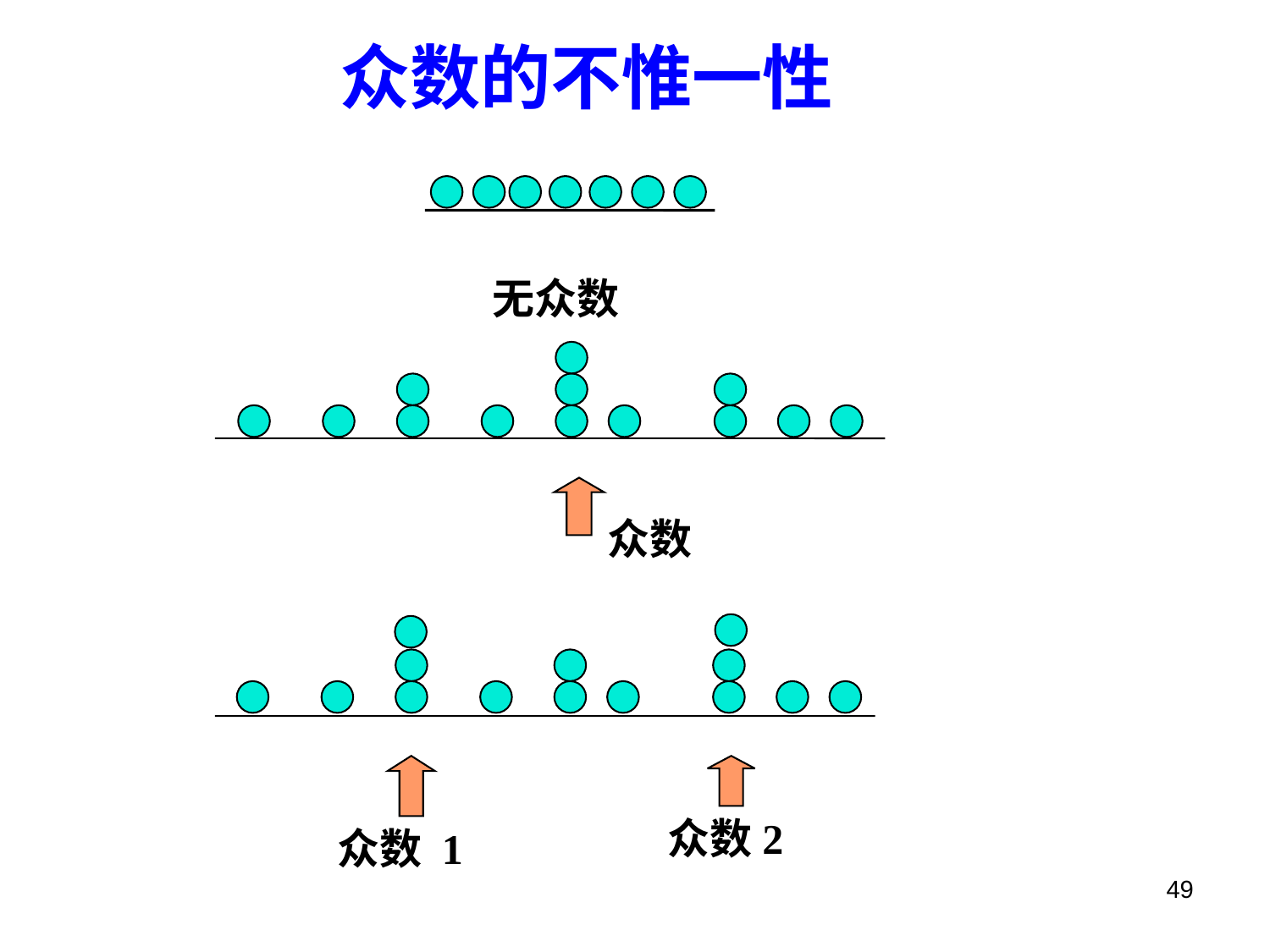

# 众数的不惟一性

无众数

众数

众数2
众数 1

49